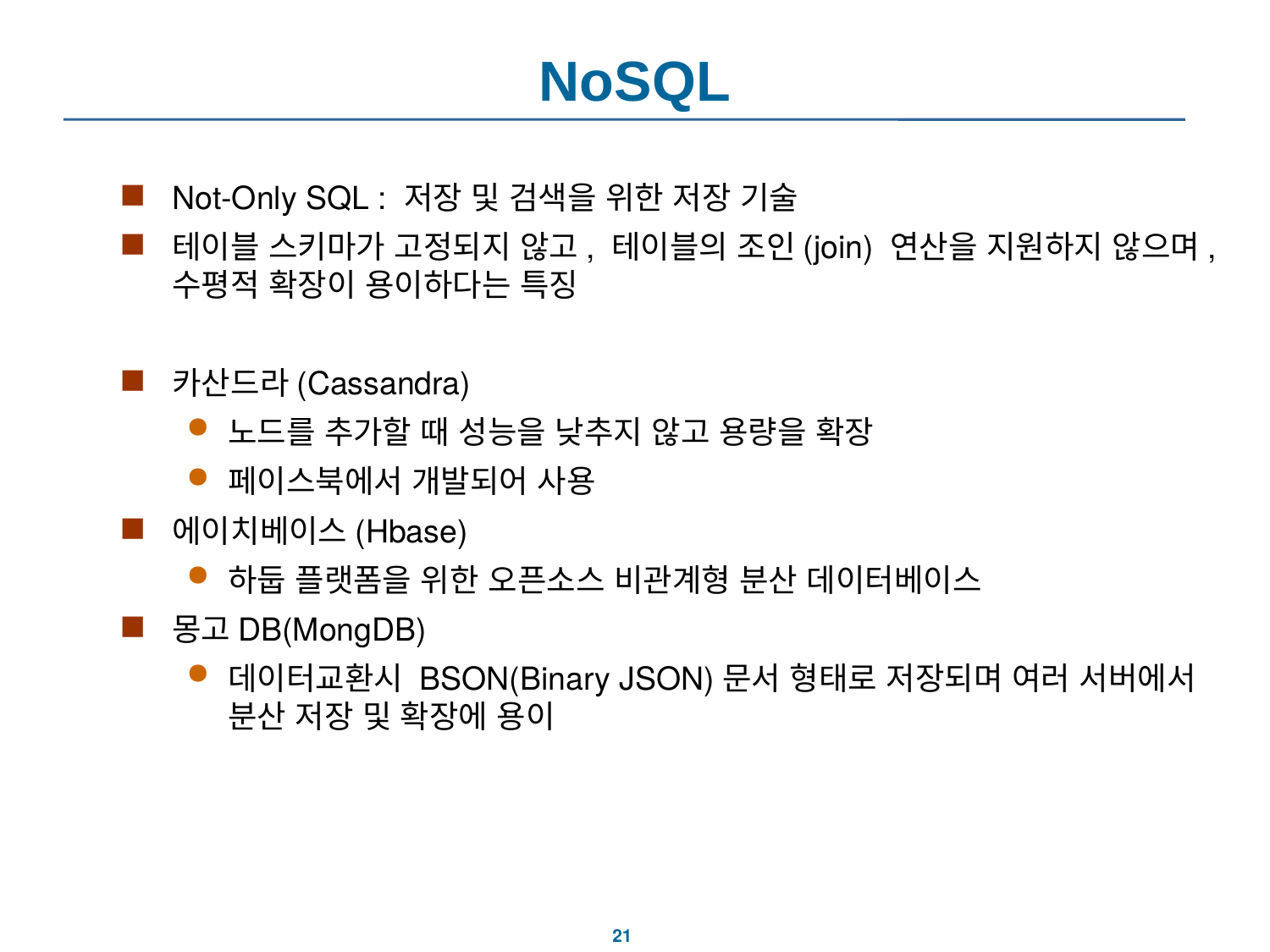

# NoSQL
Not-Only SQL : 저장 및 검색을 위한 저장 기술
테이블 스키마가 고정되지 않고, 테이블의 조인(join) 연산을 지원하지 않으며, 수평적 확장이 용이하다는 특징

카산드라(Cassandra)
노드를 추가할 때 성능을 낮추지 않고 용량을 확장
페이스북에서 개발되어 사용
에이치베이스(Hbase)
하둡 플랫폼을 위한 오픈소스 비관계형 분산 데이터베이스
몽고DB(MongDB)
데이터교환시 BSON(Binary JSON)문서 형태로 저장되며 여러 서버에서 분산 저장 및 확장에 용이